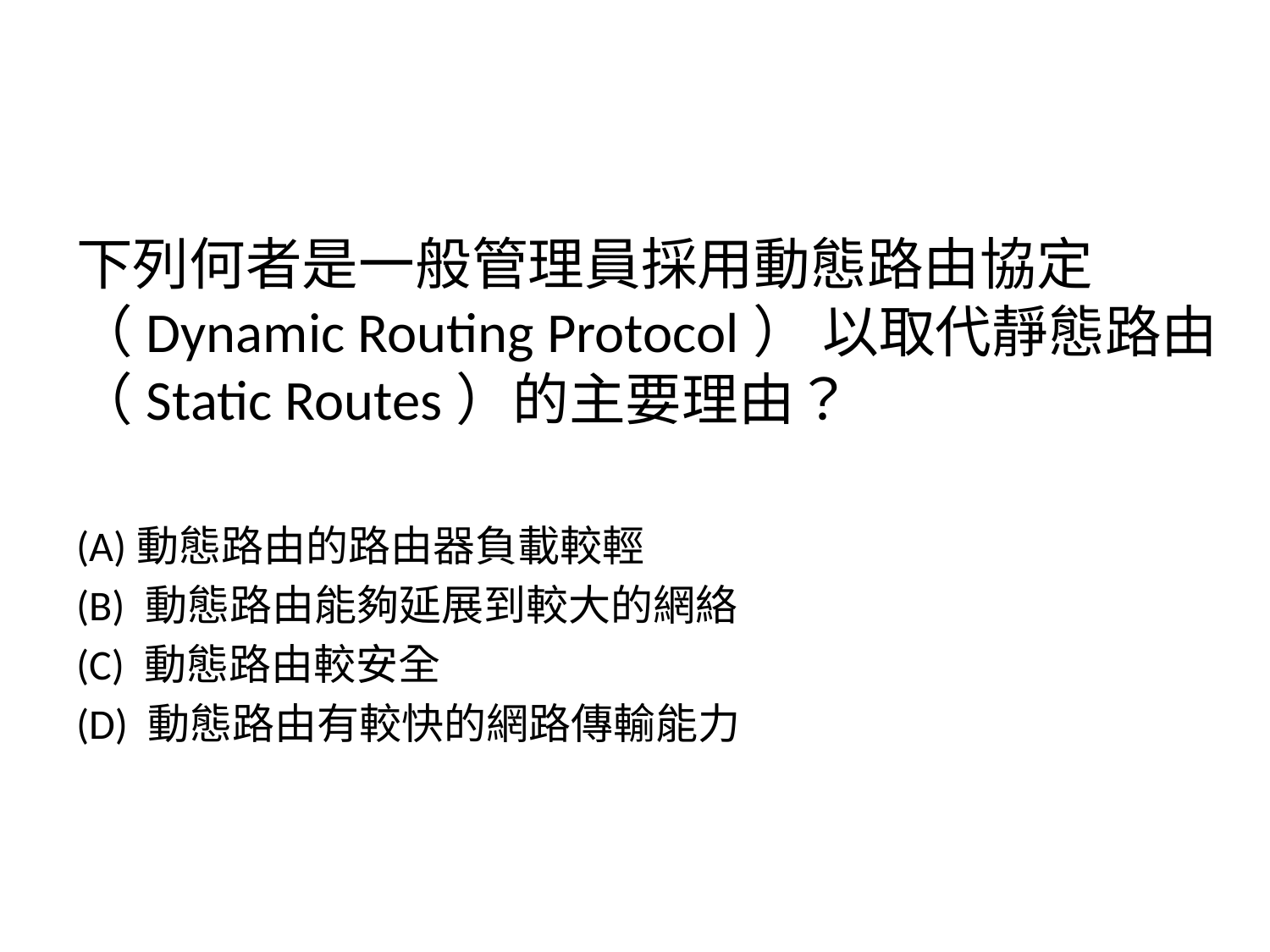

下列何者是一般管理員採用動態路由協定（Dynamic Routing Protocol） 以取代靜態路由（Static Routes）的主要理由？

(A)動態路由的路由器負載較輕
(B) 動態路由能夠延展到較大的網絡
(C) 動態路由較安全
(D) 動態路由有較快的網路傳輸能力